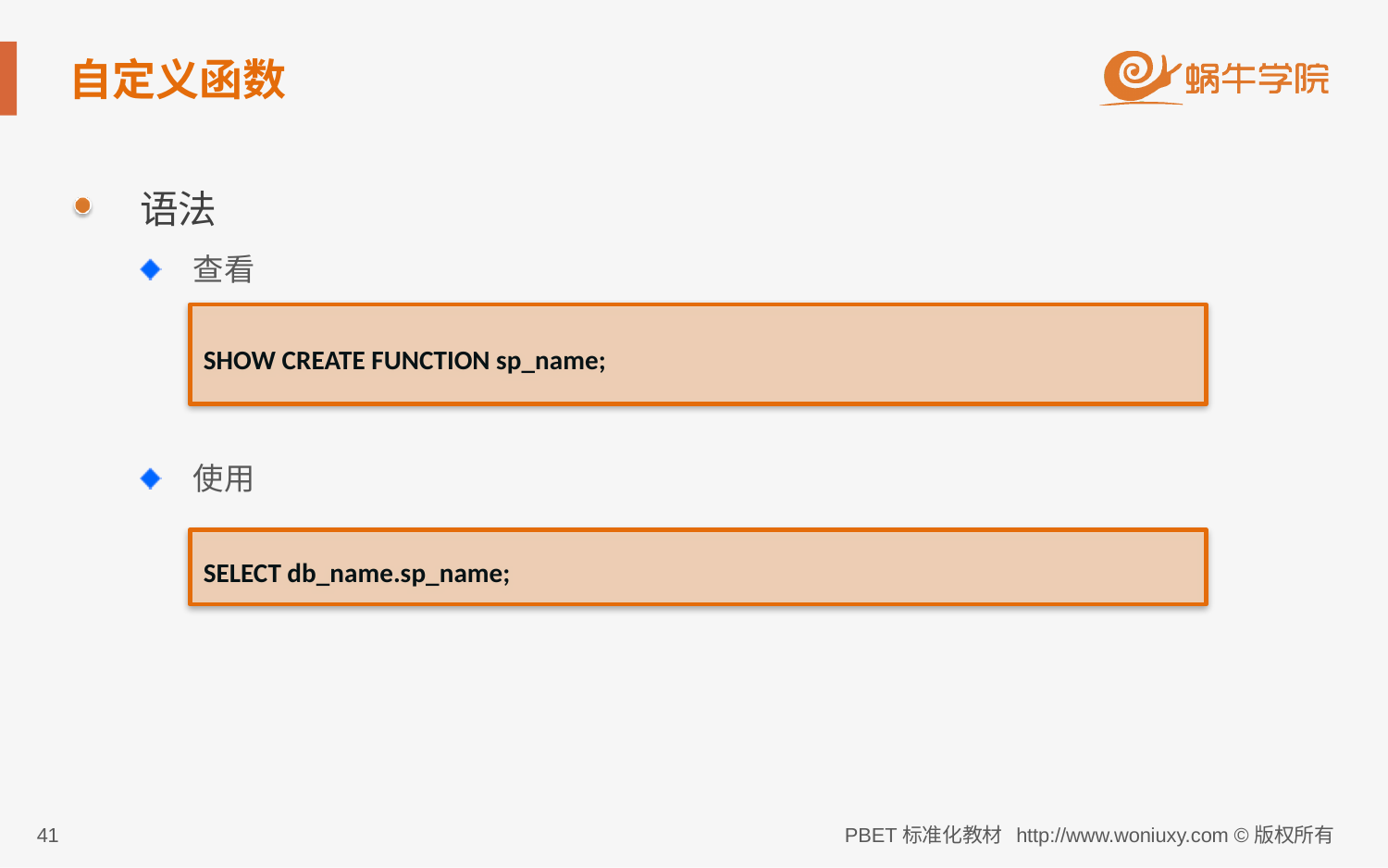

# 自定义函数
语法
查看

使用

SHOW CREATE FUNCTION sp_name;
SELECT db_name.sp_name;